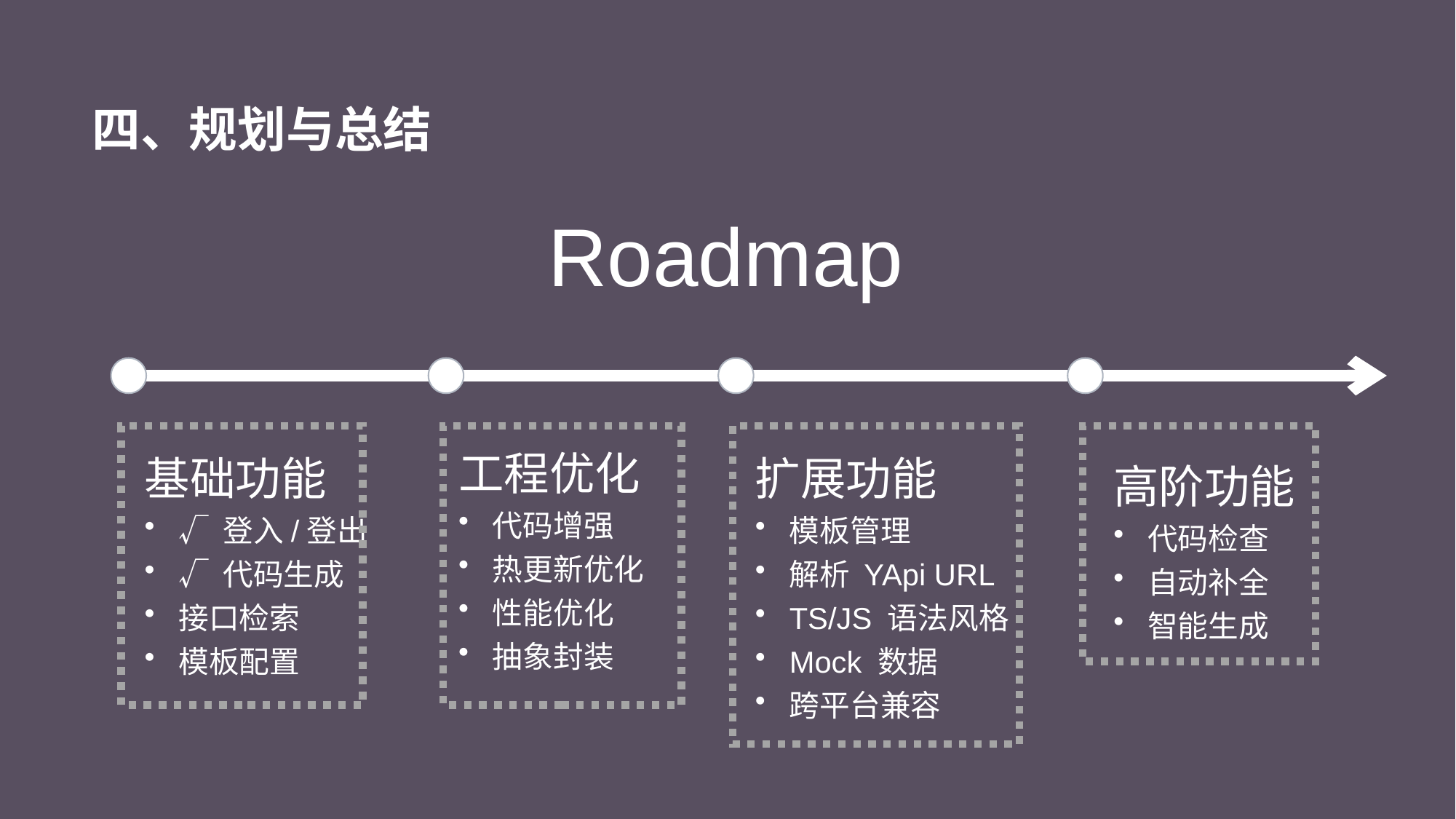

# 四、规划与总结
Roadmap

工程优化
代码增强
热更新优化
性能优化
抽象封装
基础功能
√ 登入/登出
√ 代码生成
接口检索
模板配置

扩展功能
模板管理
解析 YApi URL
TS/JS 语法风格
Mock 数据
跨平台兼容
高阶功能
代码检查
自动补全
智能生成